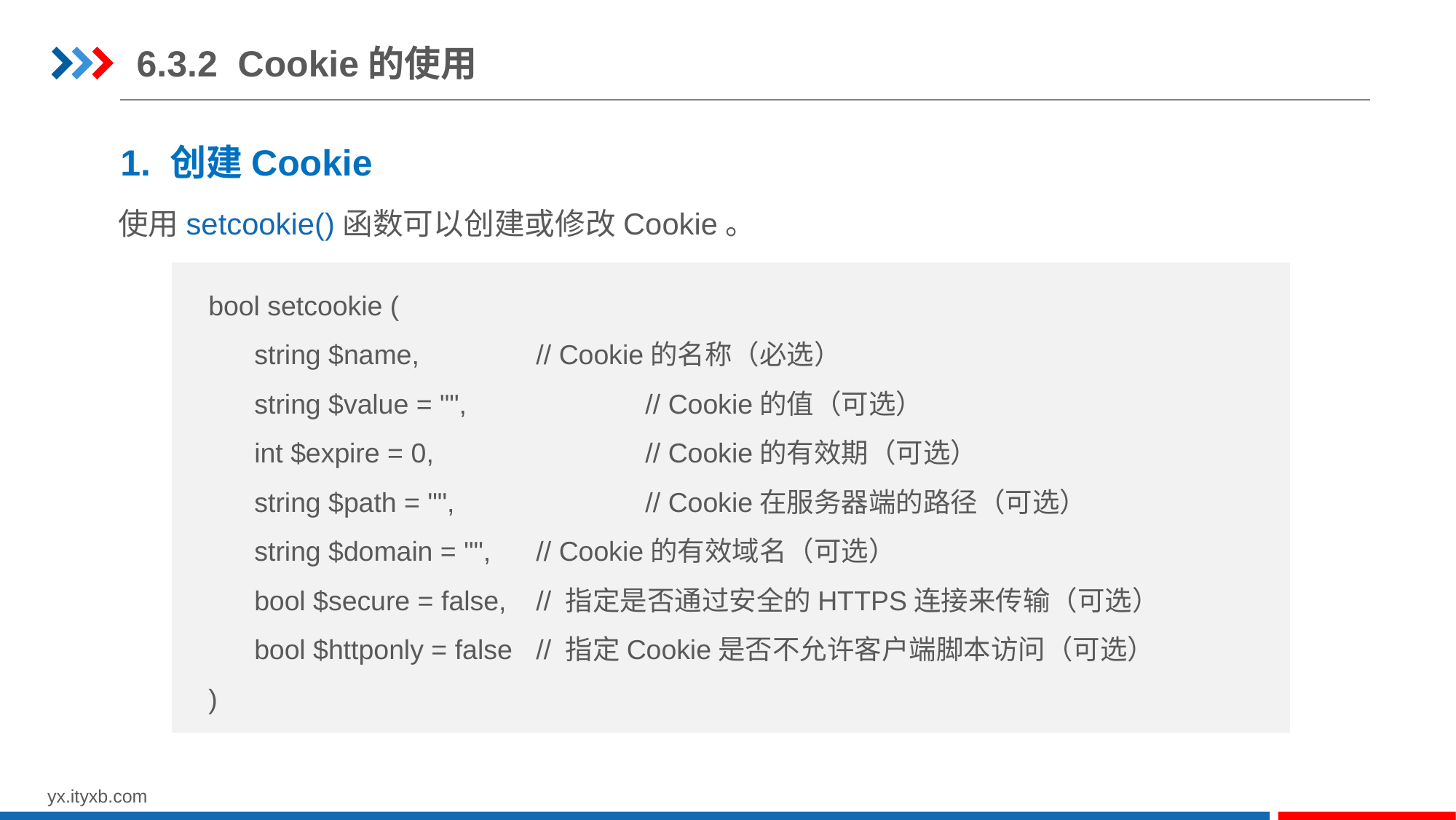

6.3.2  Cookie的使用
1. 创建Cookie
使用setcookie()函数可以创建或修改Cookie。

bool setcookie (
      string $name,		// Cookie的名称（必选）
      string $value = "",		// Cookie的值（可选）
      int $expire = 0,		// Cookie的有效期（可选）
      string $path = "",		// Cookie在服务器端的路径（可选）
      string $domain = "",	// Cookie的有效域名（可选）
      bool $secure = false,	// 指定是否通过安全的HTTPS连接来传输（可选）
      bool $httponly = false	// 指定Cookie是否不允许客户端脚本访问（可选）
)